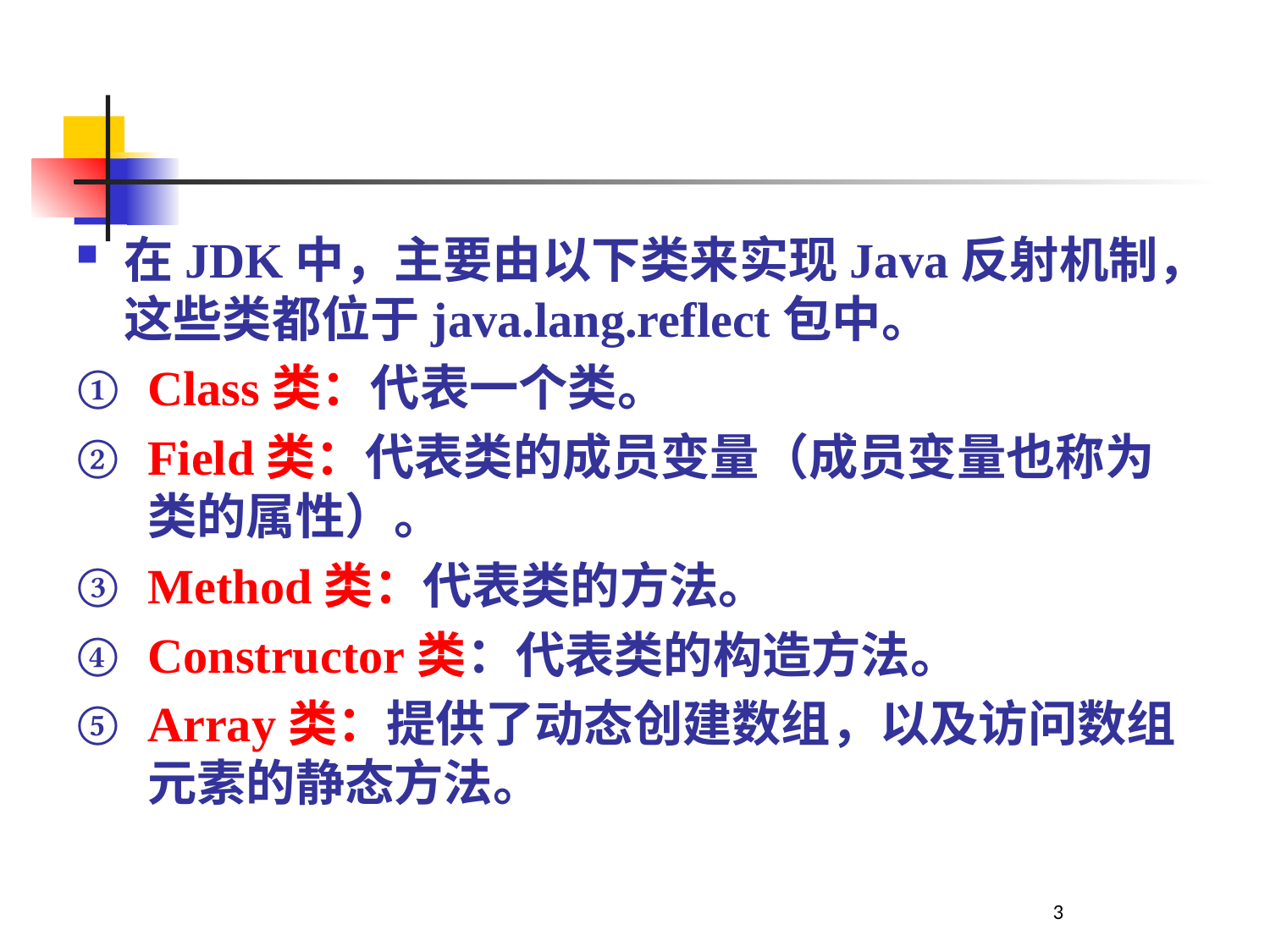

在JDK中，主要由以下类来实现Java反射机制，这些类都位于java.lang.reflect包中。
Class类：代表一个类。
Field类：代表类的成员变量（成员变量也称为类的属性）。
Method类：代表类的方法。
Constructor类：代表类的构造方法。
Array类：提供了动态创建数组，以及访问数组元素的静态方法。
3